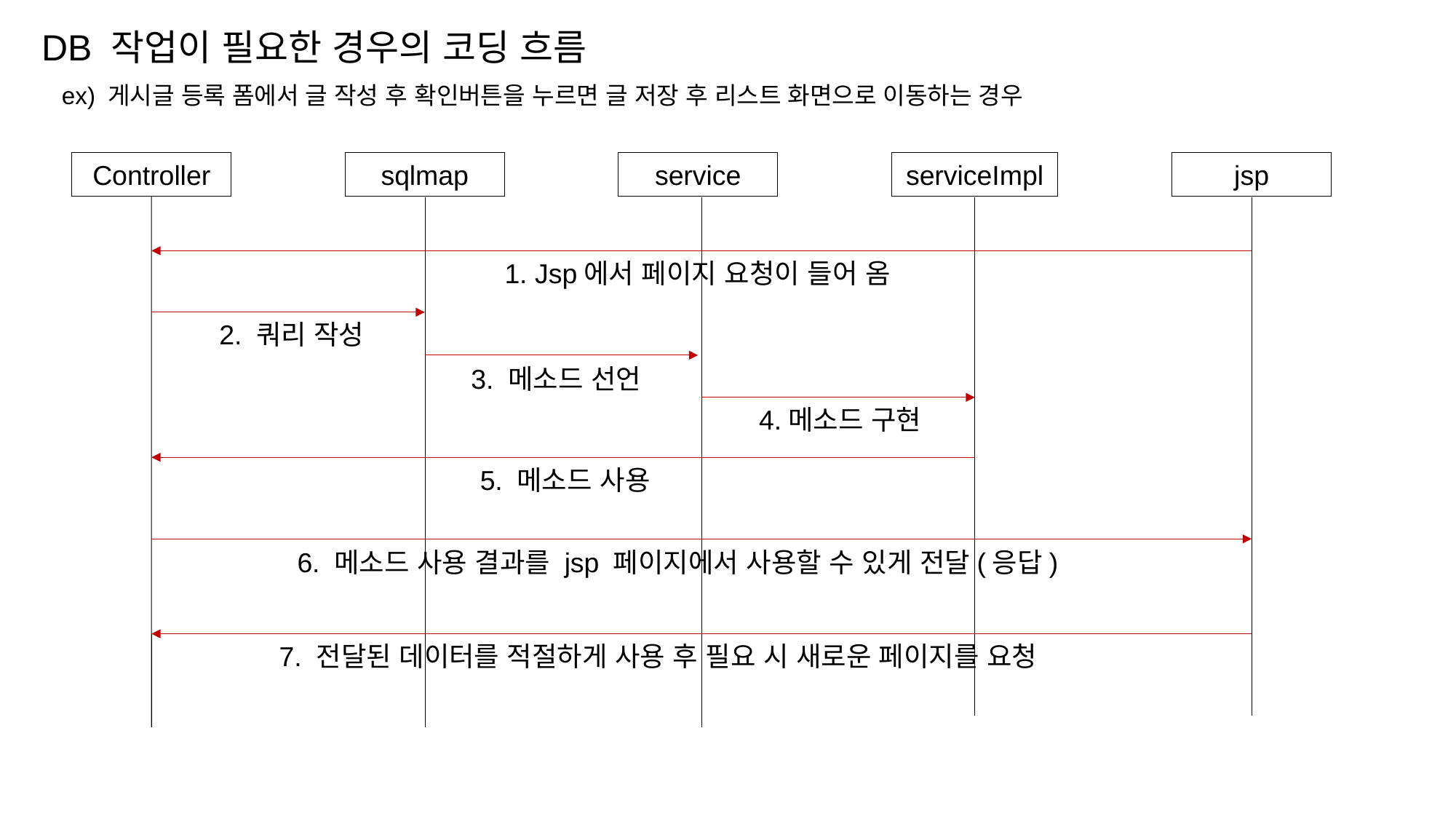

DB 작업이 필요한 경우의 코딩 흐름
  ex) 게시글 등록 폼에서 글 작성 후 확인버튼을 누르면 글 저장 후 리스트 화면으로 이동하는 경우
Controller
sqlmap
service
serviceImpl
jsp
1. Jsp에서 페이지 요청이 들어 옴
2. 쿼리 작성
3. 메소드 선언
4.메소드 구현
5. 메소드 사용
6. 메소드 사용 결과를 jsp 페이지에서 사용할 수 있게 전달(응답)
7. 전달된 데이터를 적절하게 사용 후 필요 시 새로운 페이지를 요청